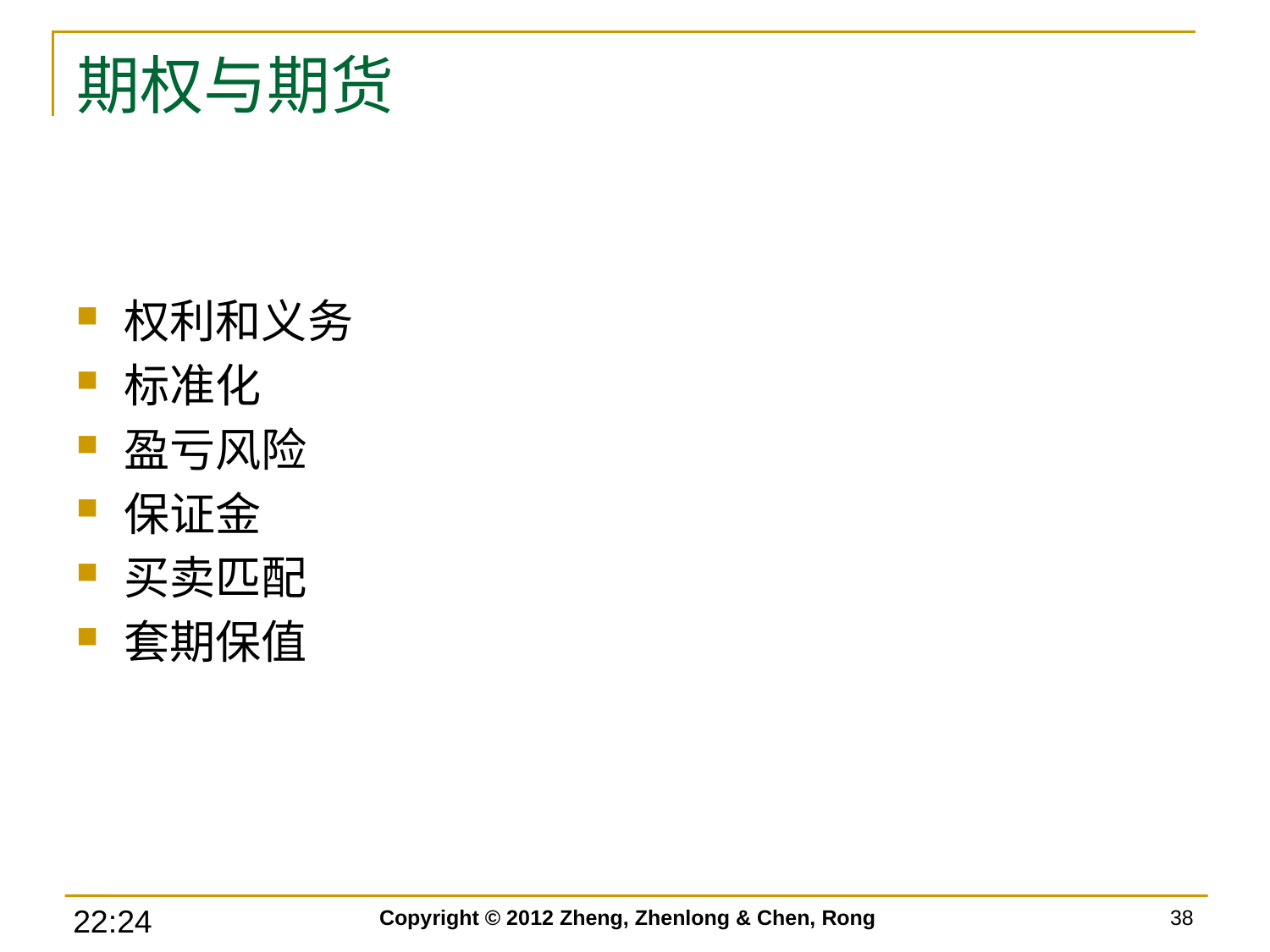

# 期权与期货

权利和义务
标准化
盈亏风险
保证金
买卖匹配
套期保值
Copyright © 2012 Zheng, Zhenlong & Chen, Rong
38